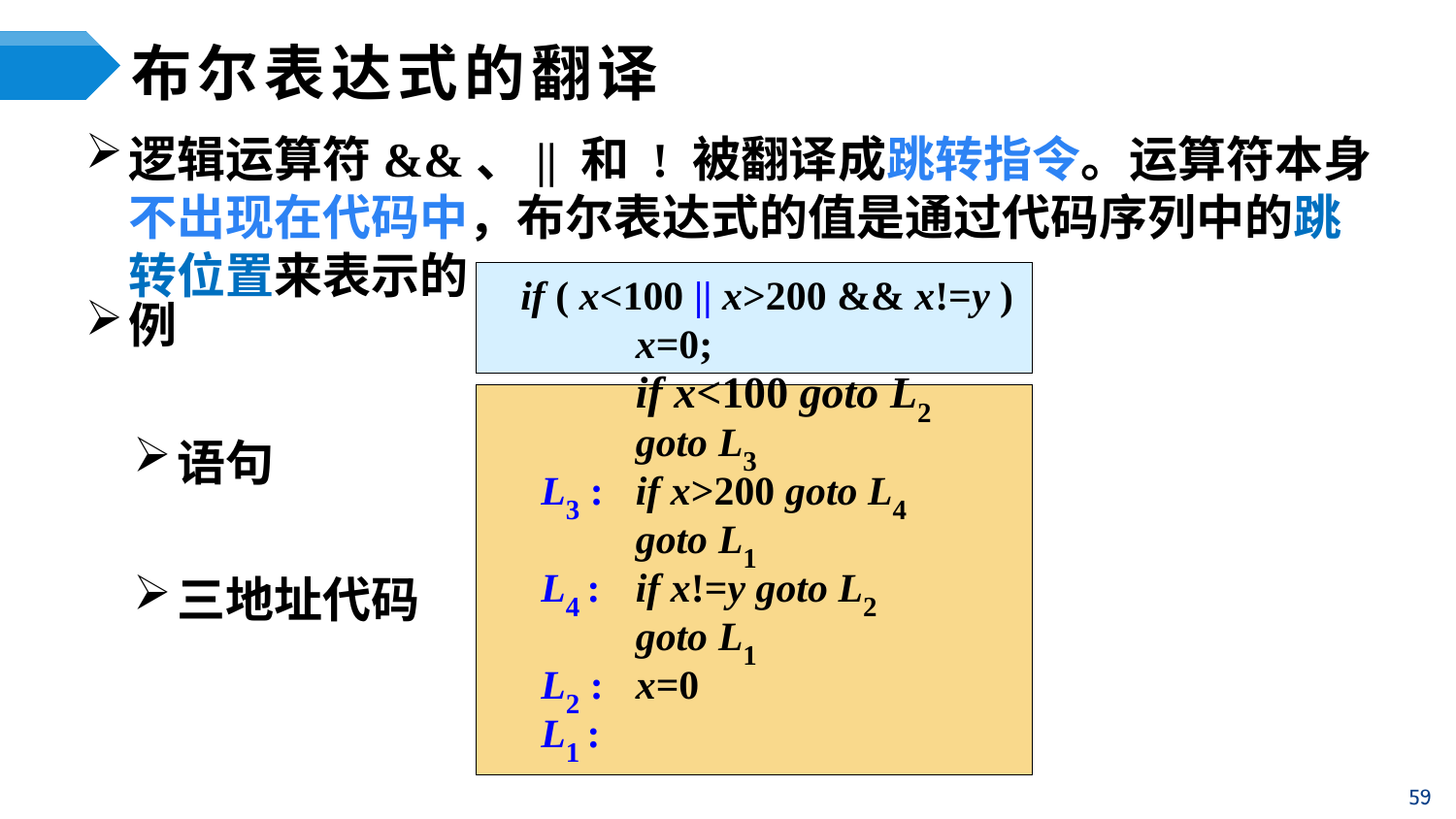

# 布尔表达式的翻译
逻辑运算符&&、|| 和 ! 被翻译成跳转指令。运算符本身不出现在代码中，布尔表达式的值是通过代码序列中的跳转位置来表示的
例

语句

三地址代码
   if ( x<100 || x>200 && x!=y )
	x=0;
	if x<100 goto L2
	goto L3
     L3 : 	if x>200 goto L4
	goto L1
     L4 : 	if x!=y goto L2
	goto L1
     L2 :	x=0
     L1 :
59